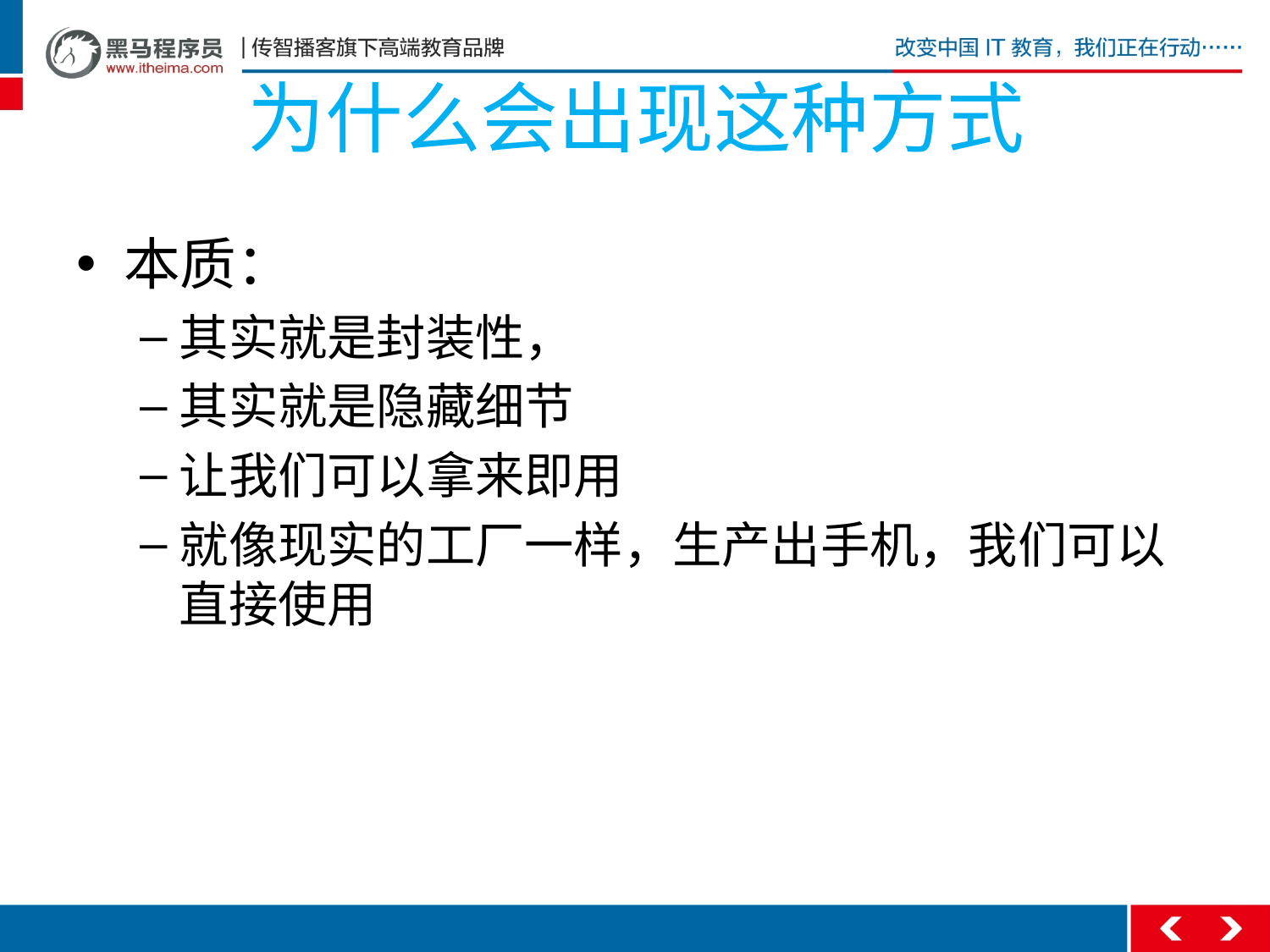

# 为什么会出现这种方式
本质：
其实就是封装性，
其实就是隐藏细节
让我们可以拿来即用
就像现实的工厂一样，生产出手机，我们可以直接使用